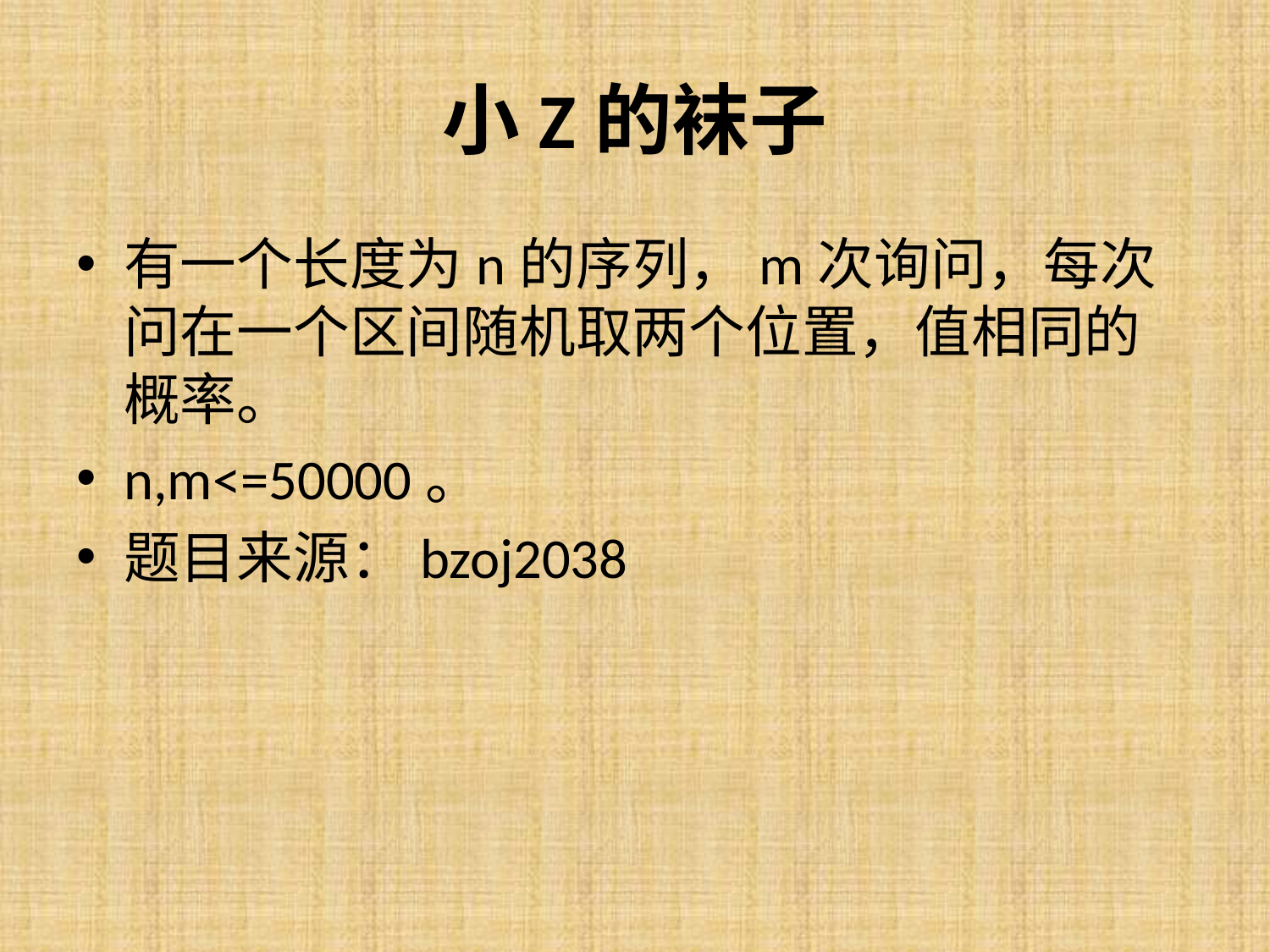

# 小Z的袜子
有一个长度为n的序列，m次询问，每次问在一个区间随机取两个位置，值相同的概率。
n,m<=50000。
题目来源：bzoj2038